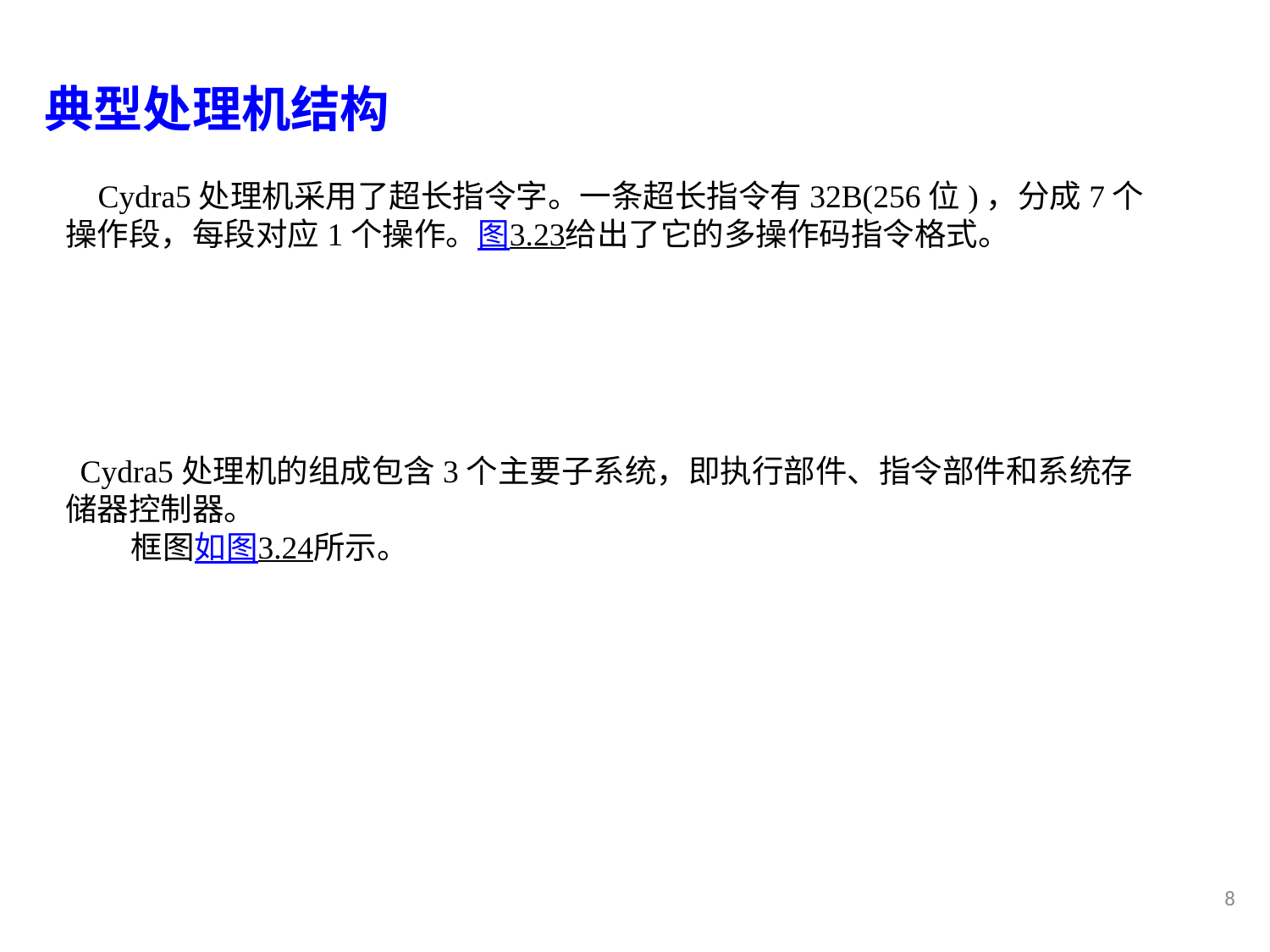

典型处理机结构
    Cydra5处理机采用了超长指令字。一条超长指令有32B(256位)，分成7个操作段，每段对应1个操作。图3.23给出了它的多操作码指令格式。
#
  Cydra5处理机的组成包含3个主要子系统，即执行部件、指令部件和系统存储器控制器。
        框图如图3.24所示。
8